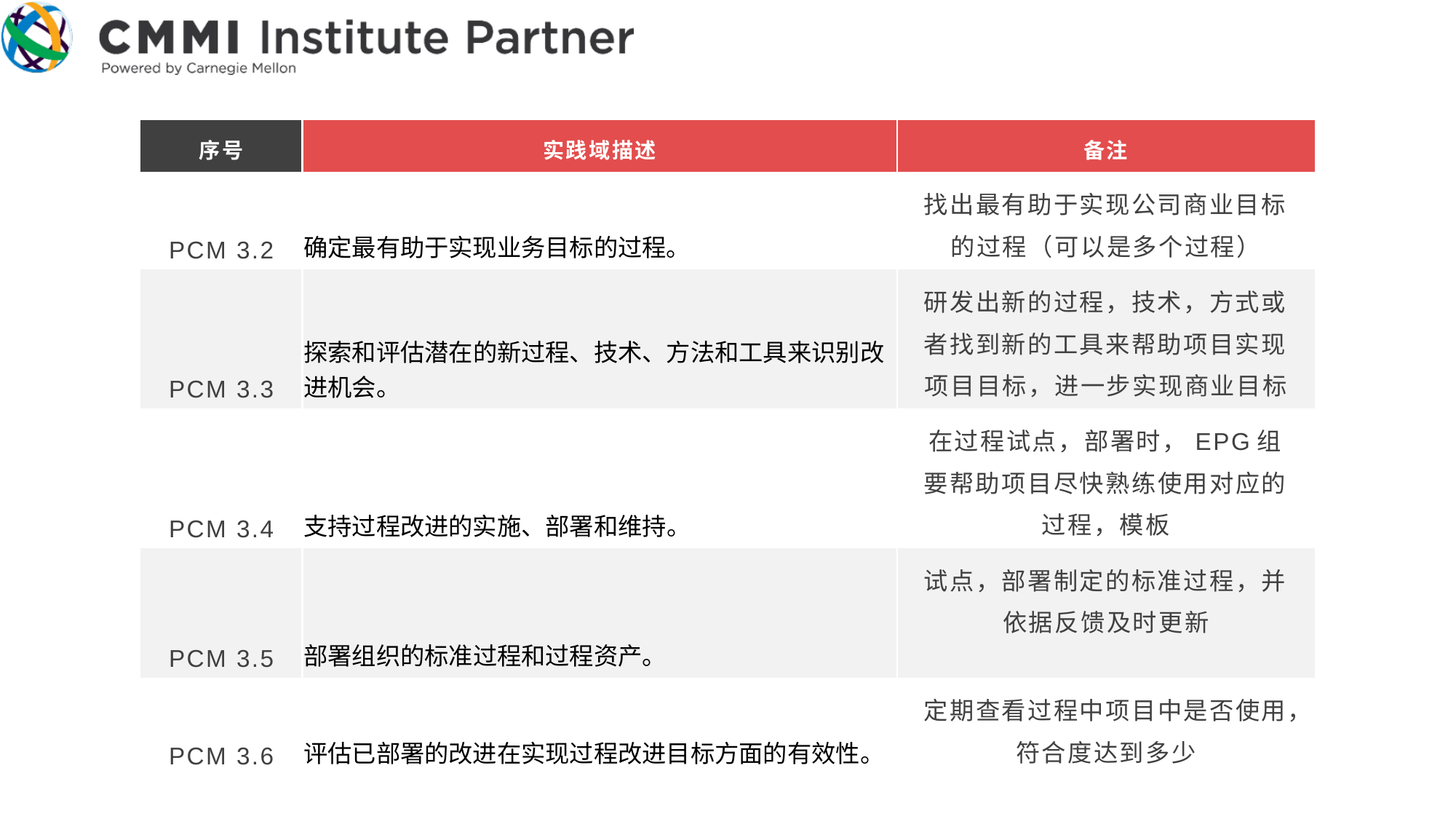

| 序号 | 实践域描述 | 备注 |
| --- | --- | --- |
| PCM 3.2 | 确定最有助于实现业务目标的过程。 | 找出最有助于实现公司商业目标的过程（可以是多个过程） |
| PCM 3.3 | 探索和评估潜在的新过程、技术、方法和工具来识别改进机会。 | 研发出新的过程，技术，方式或者找到新的工具来帮助项目实现项目目标，进一步实现商业目标 |
| PCM 3.4 | 支持过程改进的实施、部署和维持。 | 在过程试点，部署时，EPG组要帮助项目尽快熟练使用对应的过程，模板 |
| PCM 3.5 | 部署组织的标准过程和过程资产。 | 试点，部署制定的标准过程，并依据反馈及时更新 |
| PCM 3.6 | 评估已部署的改进在实现过程改进目标方面的有效性。 | 定期查看过程中项目中是否使用，符合度达到多少 |